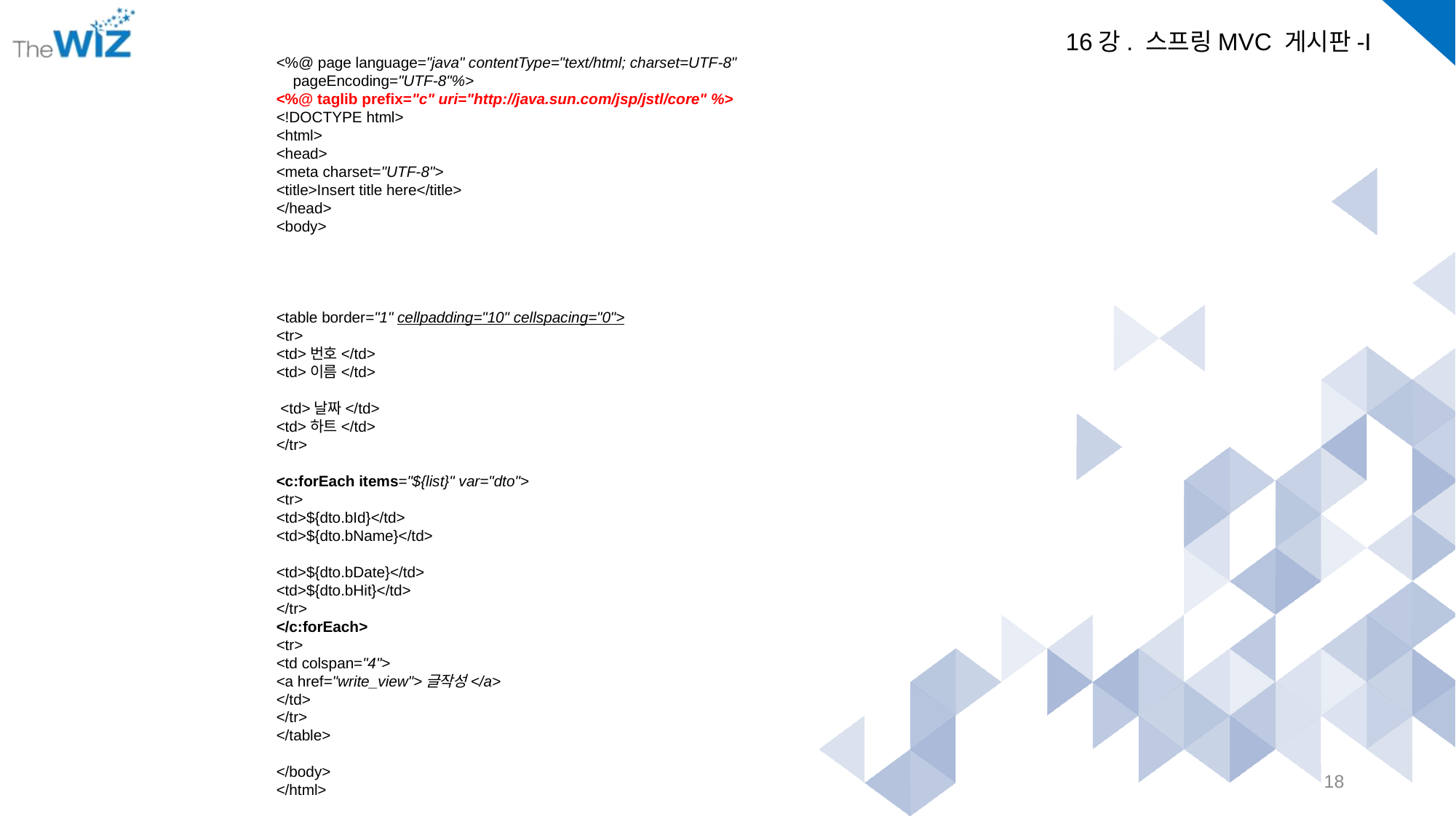

<%@ page language="java" contentType="text/html; charset=UTF-8"
    pageEncoding="UTF-8"%>
<%@ taglib prefix="c" uri="http://java.sun.com/jsp/jstl/core" %>
<!DOCTYPE html>
<html>
<head>
<meta charset="UTF-8">
<title>Insert title here</title>
</head>
<body>

<table border="1" cellpadding="10" cellspacing="0">
<tr>
<td>번호</td>
<td>이름</td>

 <td>날짜</td>
<td>하트</td>
</tr>

<c:forEach items="${list}" var="dto">
<tr>
<td>${dto.bId}</td>
<td>${dto.bName}</td>

<td>${dto.bDate}</td>
<td>${dto.bHit}</td>
</tr>
</c:forEach>
<tr>
<td colspan="4">
<a href="write_view">글작성</a>
</td>
</tr>
</table>

</body>
</html>
18